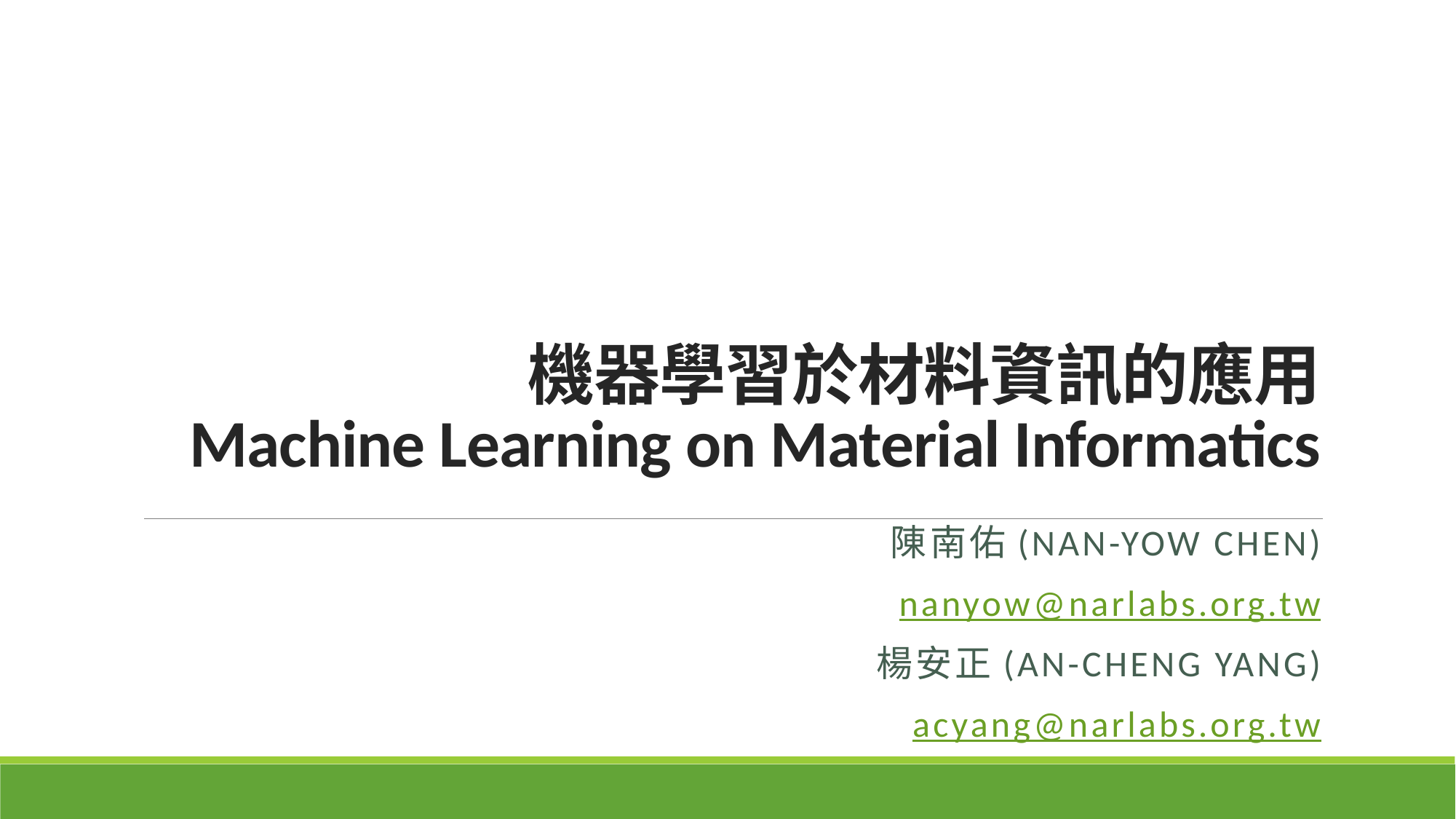

# 機器學習於材料資訊的應用 Machine Learning on Material Informatics
陳南佑(nan-yow Chen)
nanyow@narlabs.org.tw
楊安正(An-Cheng Yang)
acyang@narlabs.org.tw